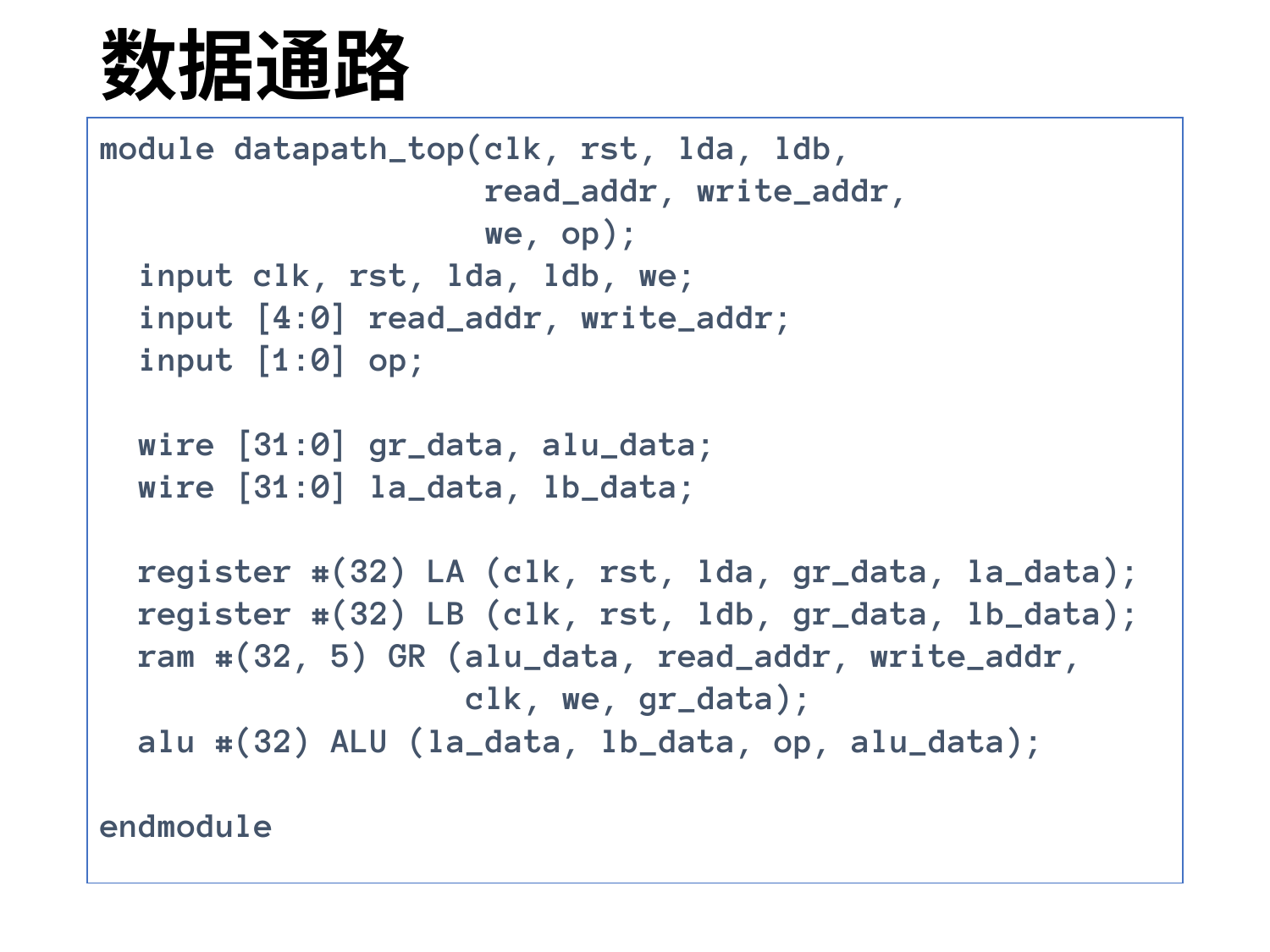

# 数据通路
module datapath_top(clk, rst, lda, ldb,
                    read_addr, write_addr,
                    we, op);
  input clk, rst, lda, ldb, we;
  input [4:0] read_addr, write_addr;
  input [1:0] op;

  wire [31:0] gr_data, alu_data;
  wire [31:0] la_data, lb_data;

  register #(32) LA (clk, rst, lda, gr_data, la_data);
  register #(32) LB (clk, rst, ldb, gr_data, lb_data);
  ram #(32, 5) GR (alu_data, read_addr, write_addr,
                   clk, we, gr_data);
  alu #(32) ALU (la_data, lb_data, op, alu_data);

endmodule